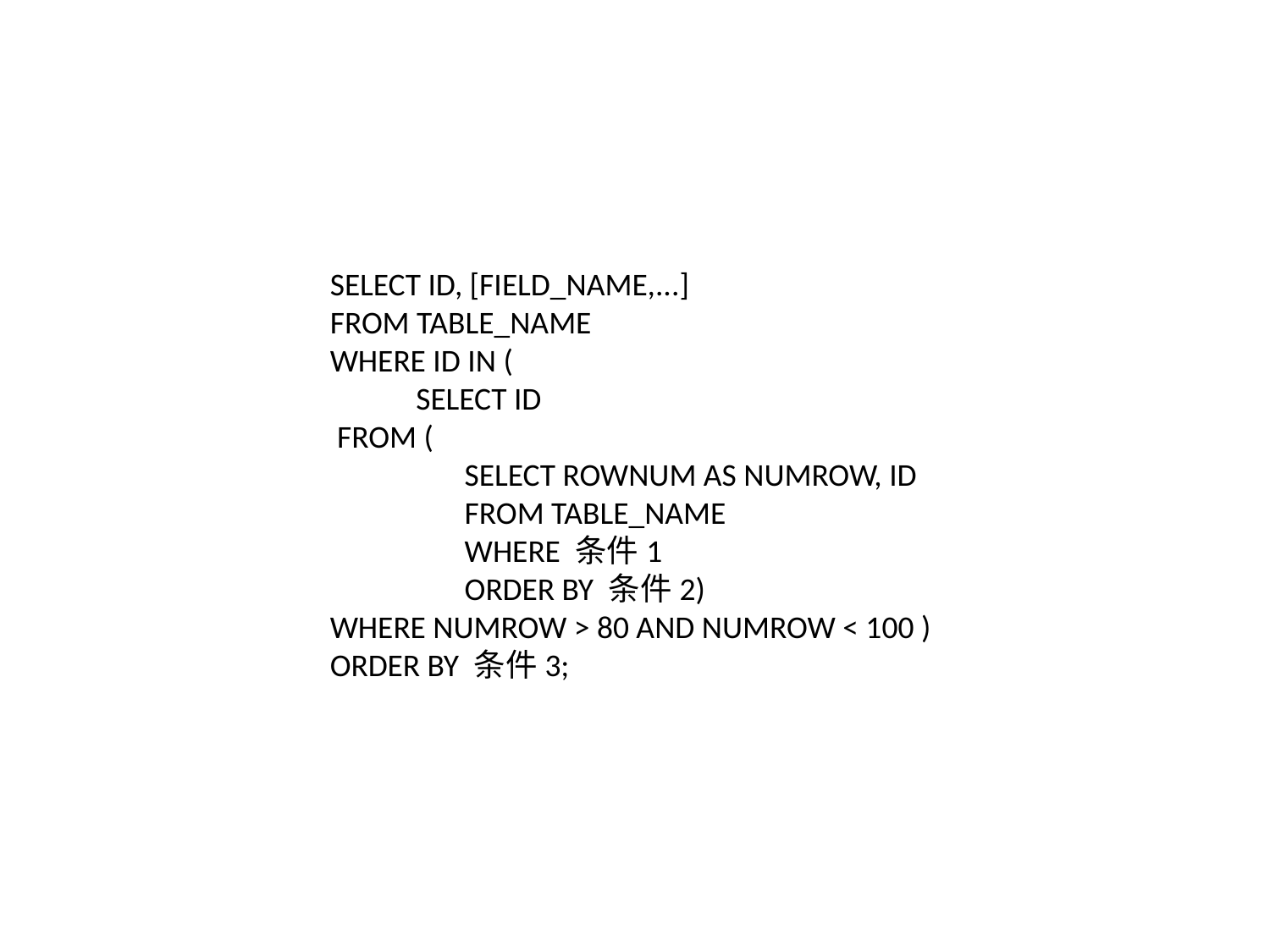

SELECT ID, [FIELD_NAME,...]
FROM TABLE_NAME
WHERE ID IN (
 　　SELECT ID
 FROM (
　　　　SELECT ROWNUM AS NUMROW, ID
　　　　FROM TABLE_NAME
　　　　WHERE 条件1
　　　　ORDER BY 条件2)
WHERE NUMROW > 80 AND NUMROW < 100 )
ORDER BY 条件3;